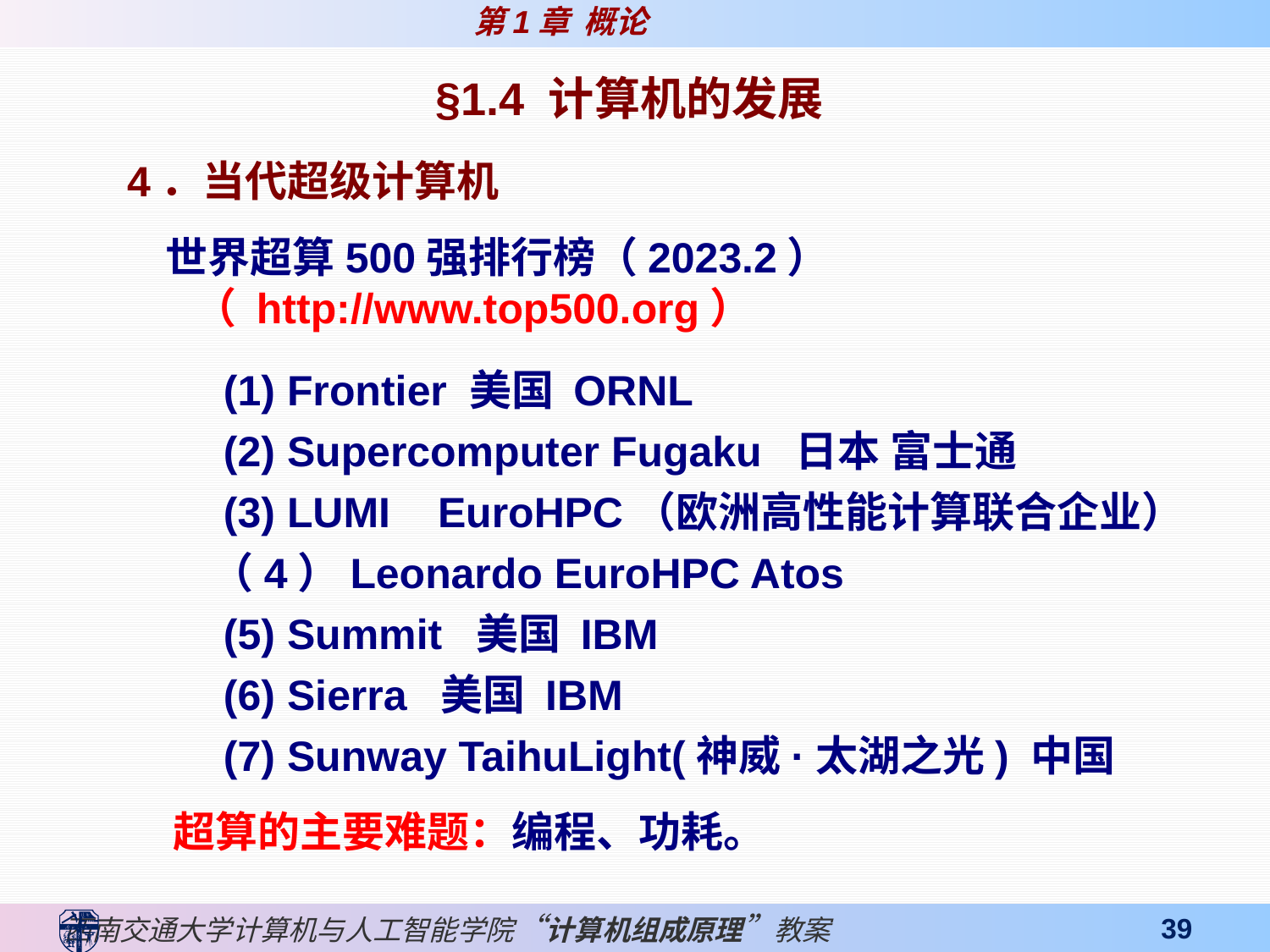

§1.4 计算机的发展
4．当代超级计算机
   世界超算500强排行榜（2023.2）
      （ http://www.top500.org）
 (1) Frontier 美国 ORNL
 (2) Supercomputer Fugaku  日本 富士通
 (3) LUMI    EuroHPC（欧洲高性能计算联合企业）
（4）Leonardo EuroHPC Atos
 (5) Summit  美国 IBM
 (6) Sierra  美国 IBM
 (7) Sunway TaihuLight(神威·太湖之光) 中国
超算的主要难题：编程、功耗。